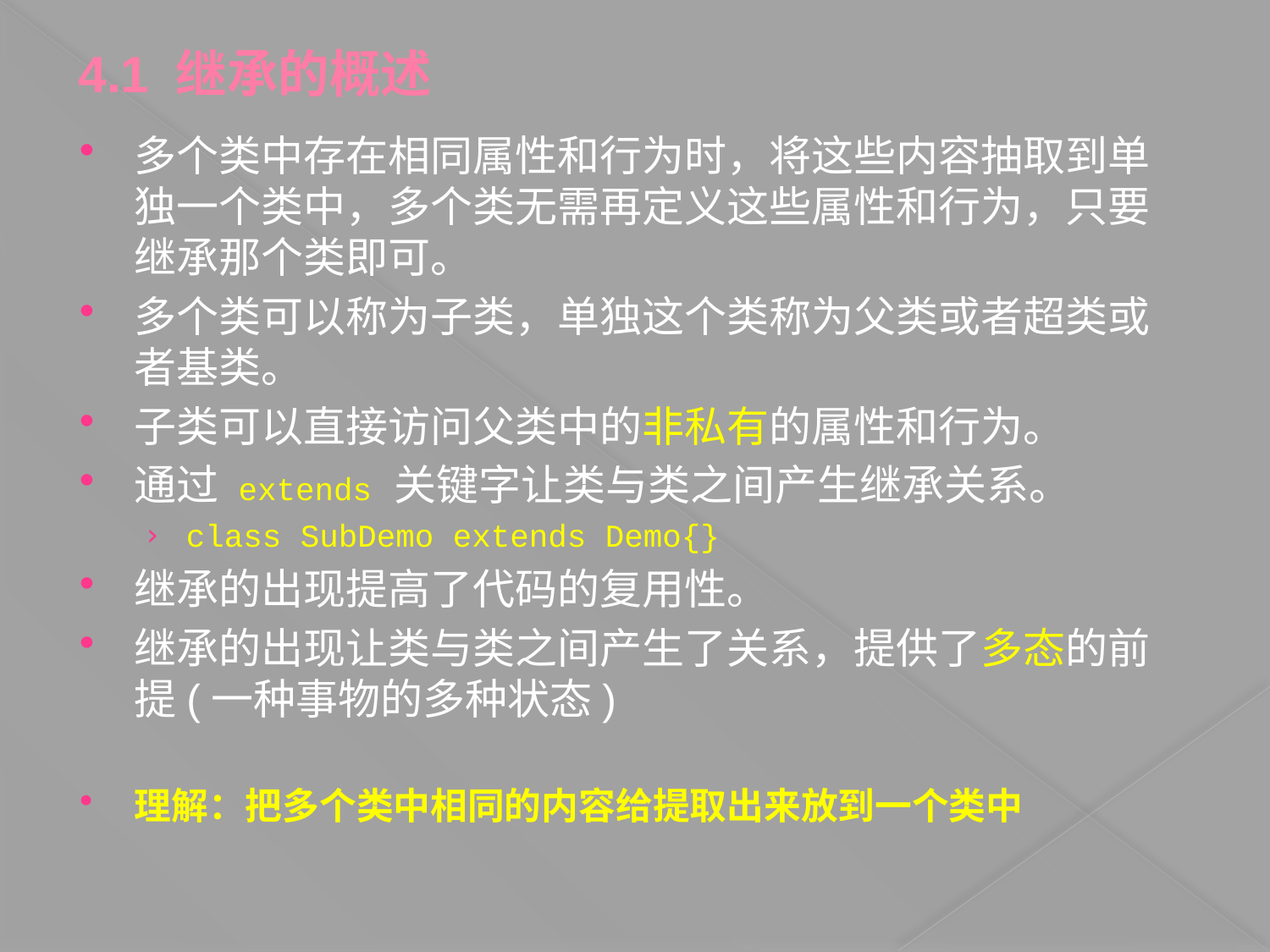

4.1 继承的概述
多个类中存在相同属性和行为时，将这些内容抽取到单独一个类中，多个类无需再定义这些属性和行为，只要继承那个类即可。
多个类可以称为子类，单独这个类称为父类或者超类或者基类。
子类可以直接访问父类中的非私有的属性和行为。
通过 extends 关键字让类与类之间产生继承关系。
class SubDemo extends Demo{}
继承的出现提高了代码的复用性。
继承的出现让类与类之间产生了关系，提供了多态的前提(一种事物的多种状态)

理解：把多个类中相同的内容给提取出来放到一个类中